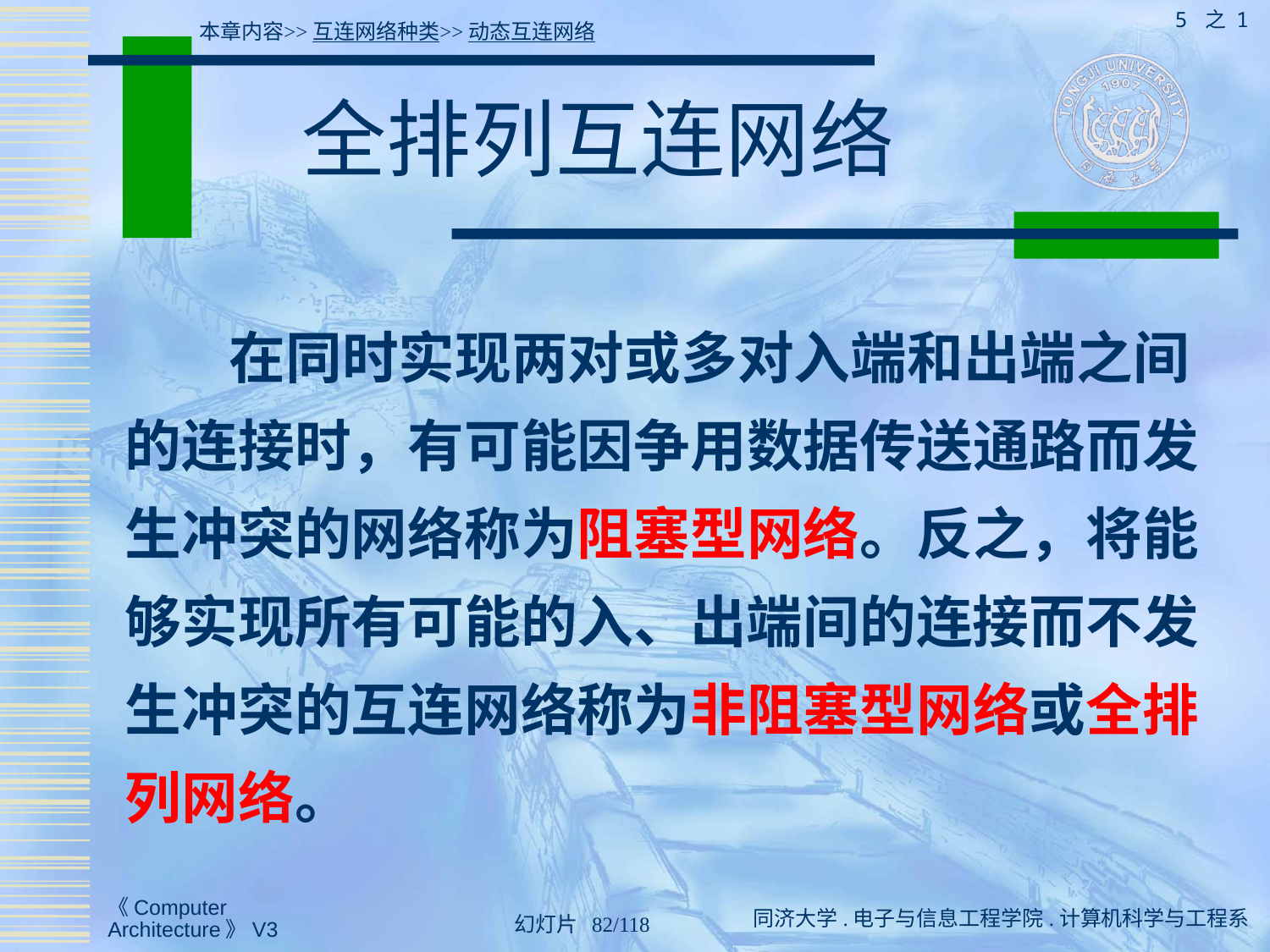

5 之 1
本章内容>>互连网络种类>>动态互连网络
# 全排列互连网络
       在同时实现两对或多对入端和出端之间的连接时，有可能因争用数据传送通路而发生冲突的网络称为阻塞型网络。反之，将能够实现所有可能的入、出端间的连接而不发生冲突的互连网络称为非阻塞型网络或全排列网络。